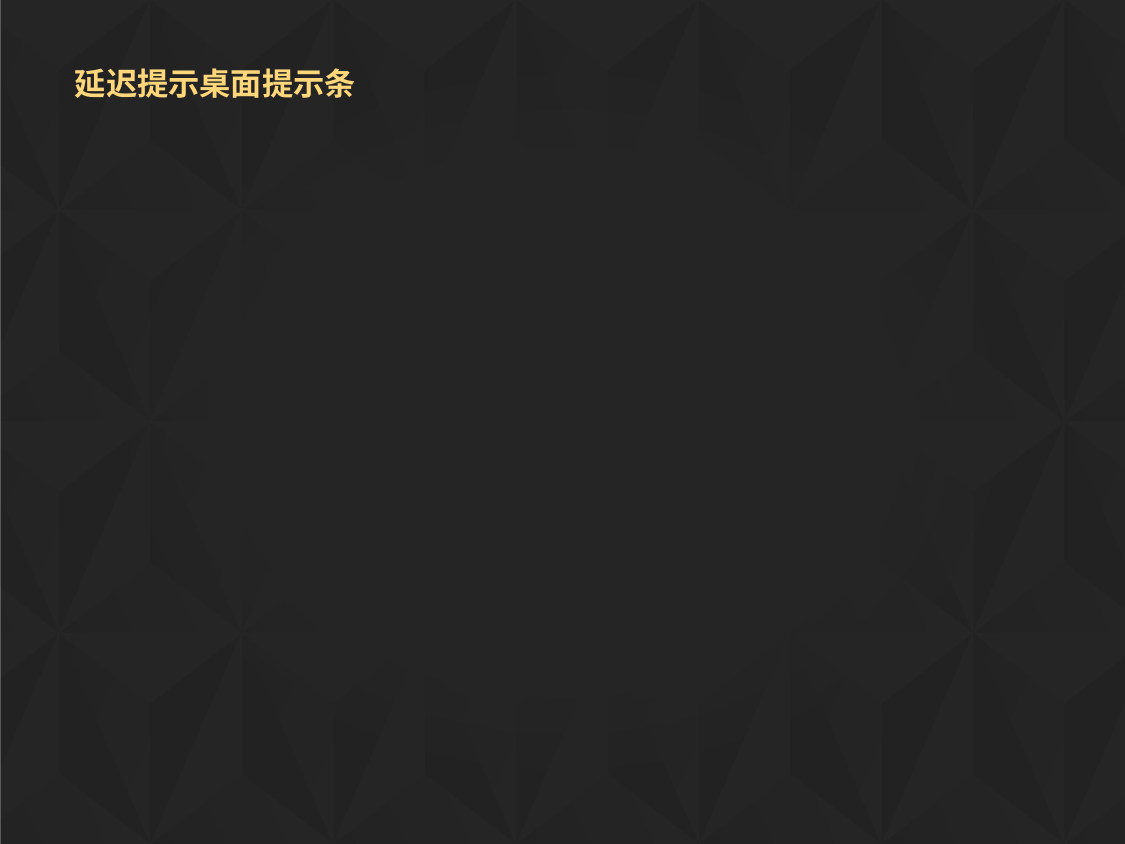

# 延迟提示桌面提示条
  console.log('beforeinstallprompt Event fired');
  e.preventDefault();
  // Stash the event so it can be triggered later.
  deferredPrompt = e;
  return false;
});

btnSave.addEventListener('click', function() {
  if(deferredPrompt !== undefined) {
      // let's show the prompt.
      deferredPrompt.prompt();
      // Follow what the user has done with the prompt.
      deferredPrompt.userChoice.then(function(choiceResult) {
          console.log(choiceResult.outcome);
          if(choiceResult.outcome == 'dismissed') {
              console.log('User cancelled home screen install');
          }else {
              console.log('User added to home screen');
          }
          // We no longer need the prompt.  Clear it up.
          deferredPrompt = null;
      });
  }
});